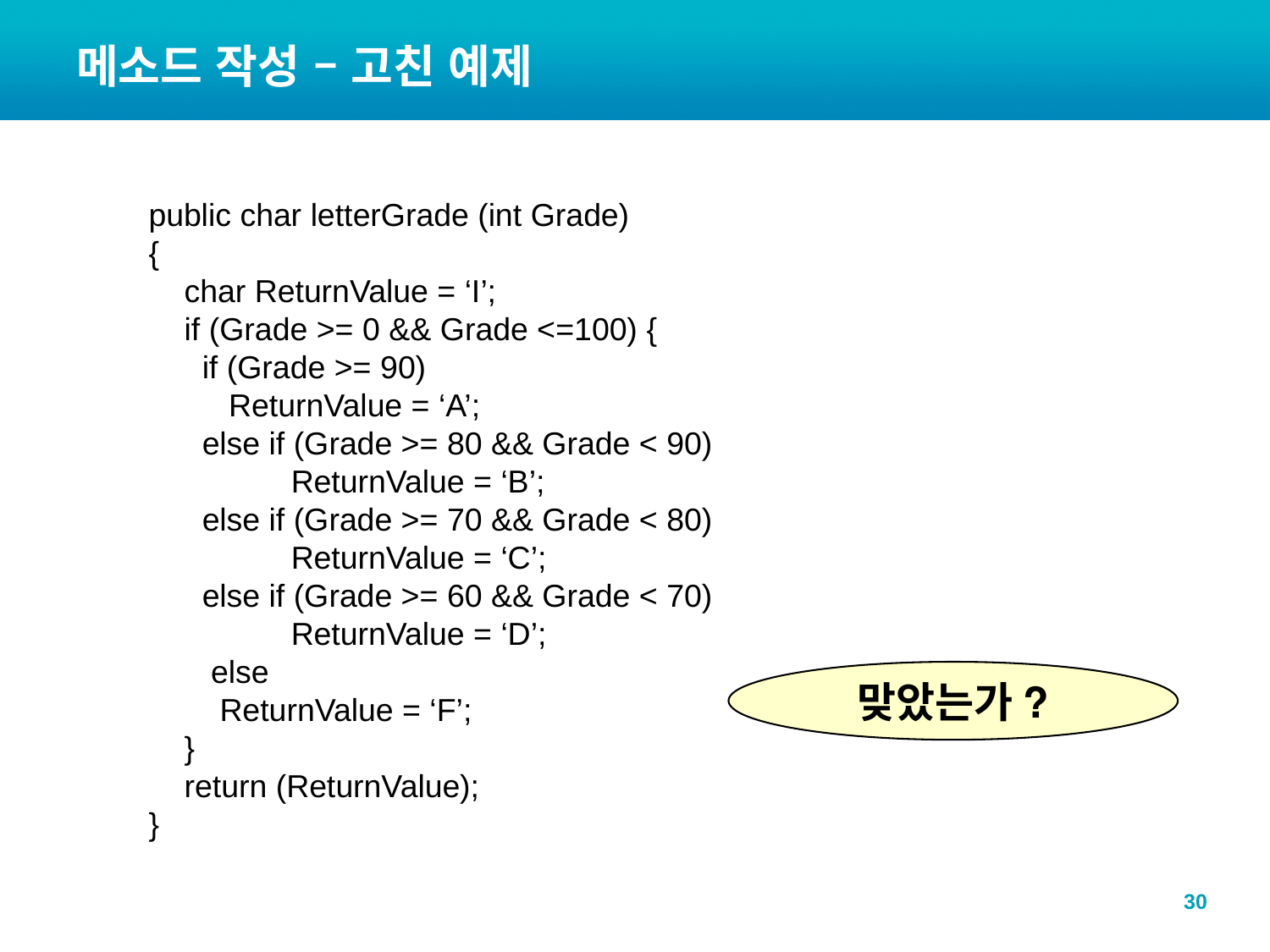

# 메소드 작성 – 고친 예제

public char letterGrade (int Grade)
{
    char ReturnValue = ‘I’;
    if (Grade >= 0 && Grade <=100) {
      if (Grade >= 90)
         ReturnValue = ‘A’;
      else if (Grade >= 80 && Grade < 90)
                ReturnValue = ‘B’;
      else if (Grade >= 70 && Grade < 80)
                ReturnValue = ‘C’;
      else if (Grade >= 60 && Grade < 70)
                ReturnValue = ‘D’;
       else
        ReturnValue = ‘F’;
    }
    return (ReturnValue);
}

맞았는가?